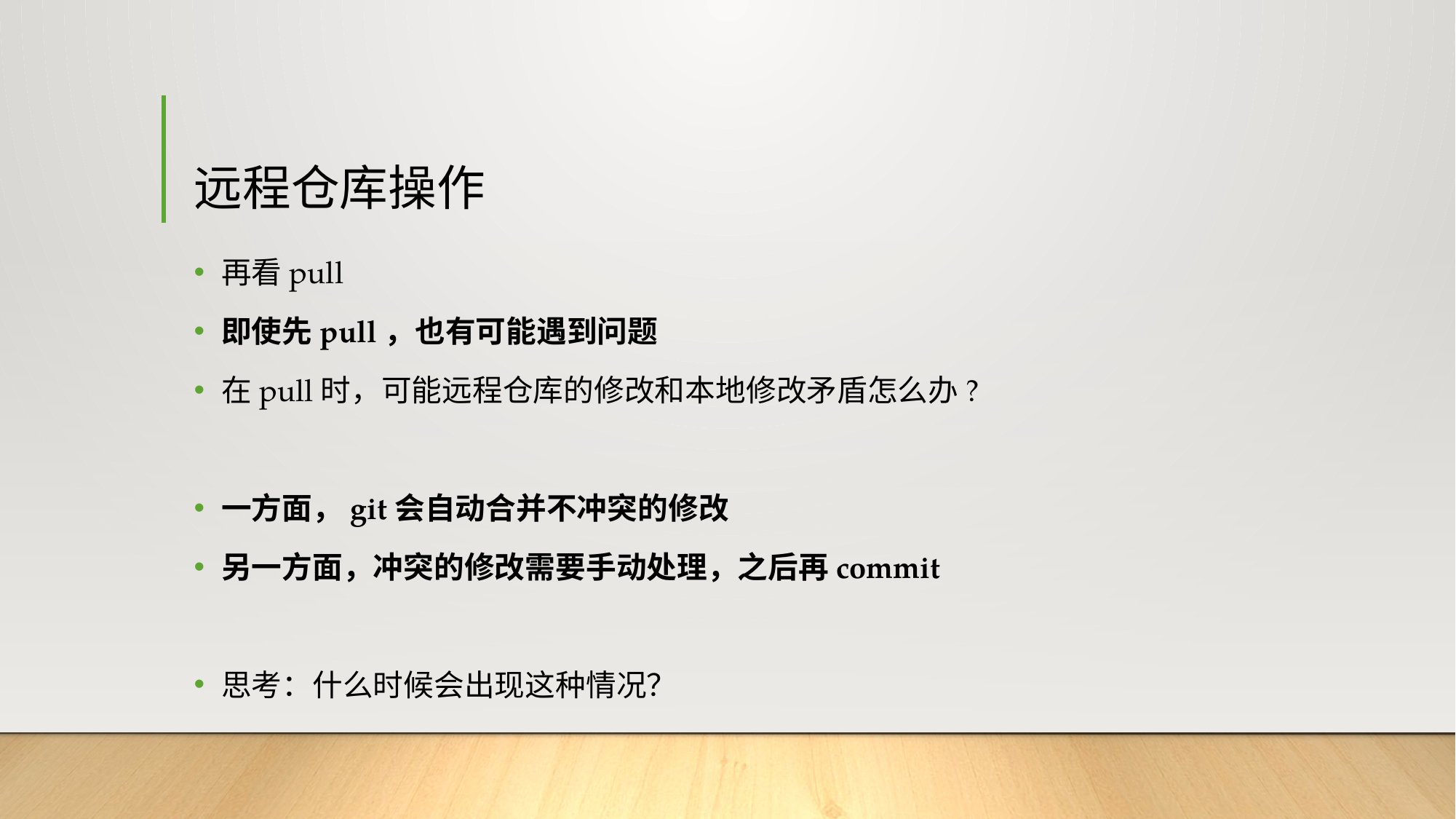

# 远程仓库操作
再看pull
即使先pull，也有可能遇到问题
在pull时，可能远程仓库的修改和本地修改矛盾怎么办?

一方面，git会自动合并不冲突的修改
另一方面，冲突的修改需要手动处理，之后再commit

思考：什么时候会出现这种情况？